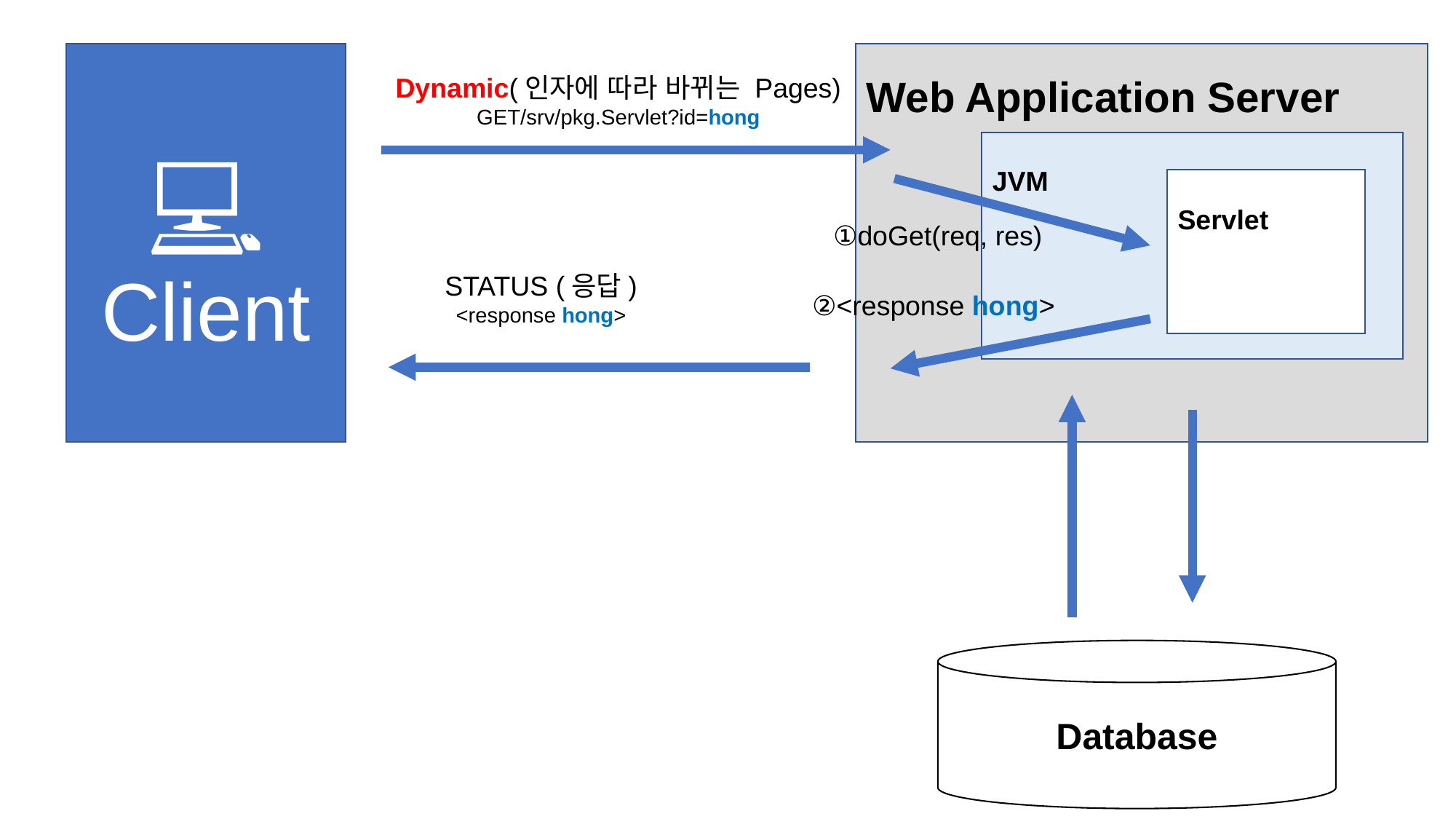

💻
Client
Web Application Server

Dynamic(인자에 따라 바뀌는 Pages)
GET/srv/pkg.Servlet?id=hong
JVM

Servlet

①doGet(req, res)
STATUS (응답)
<response hong>
②<response hong>
Database